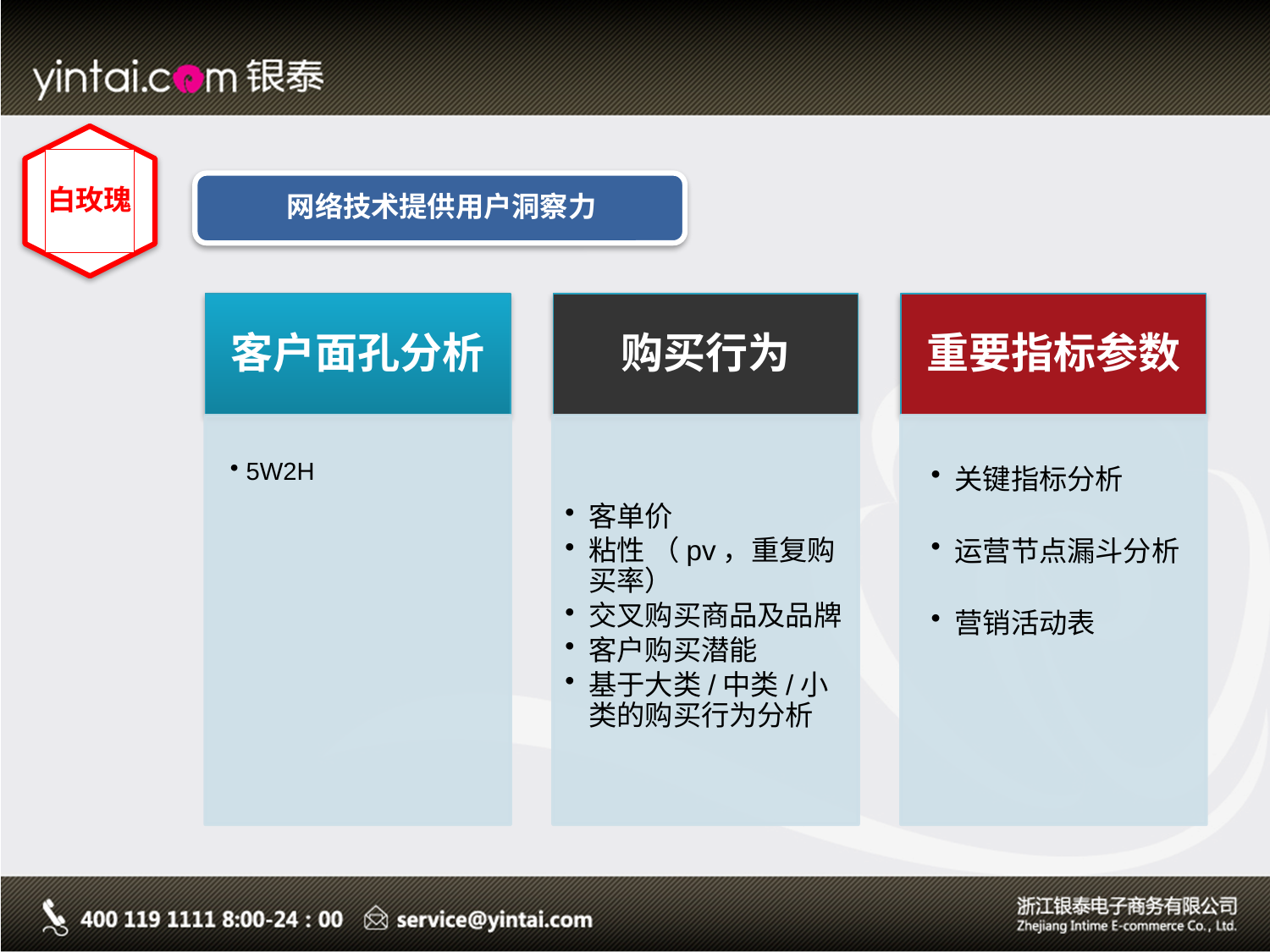

网络技术提供用户洞察力

白玫瑰
客户面孔分析

5W2H
购买行为
客单价
粘性 （pv，重复购买率）
交叉购买商品及品牌
客户购买潜能
基于大类/中类/小类的购买行为分析
重要指标参数
关键指标分析
运营节点漏斗分析
营销活动表